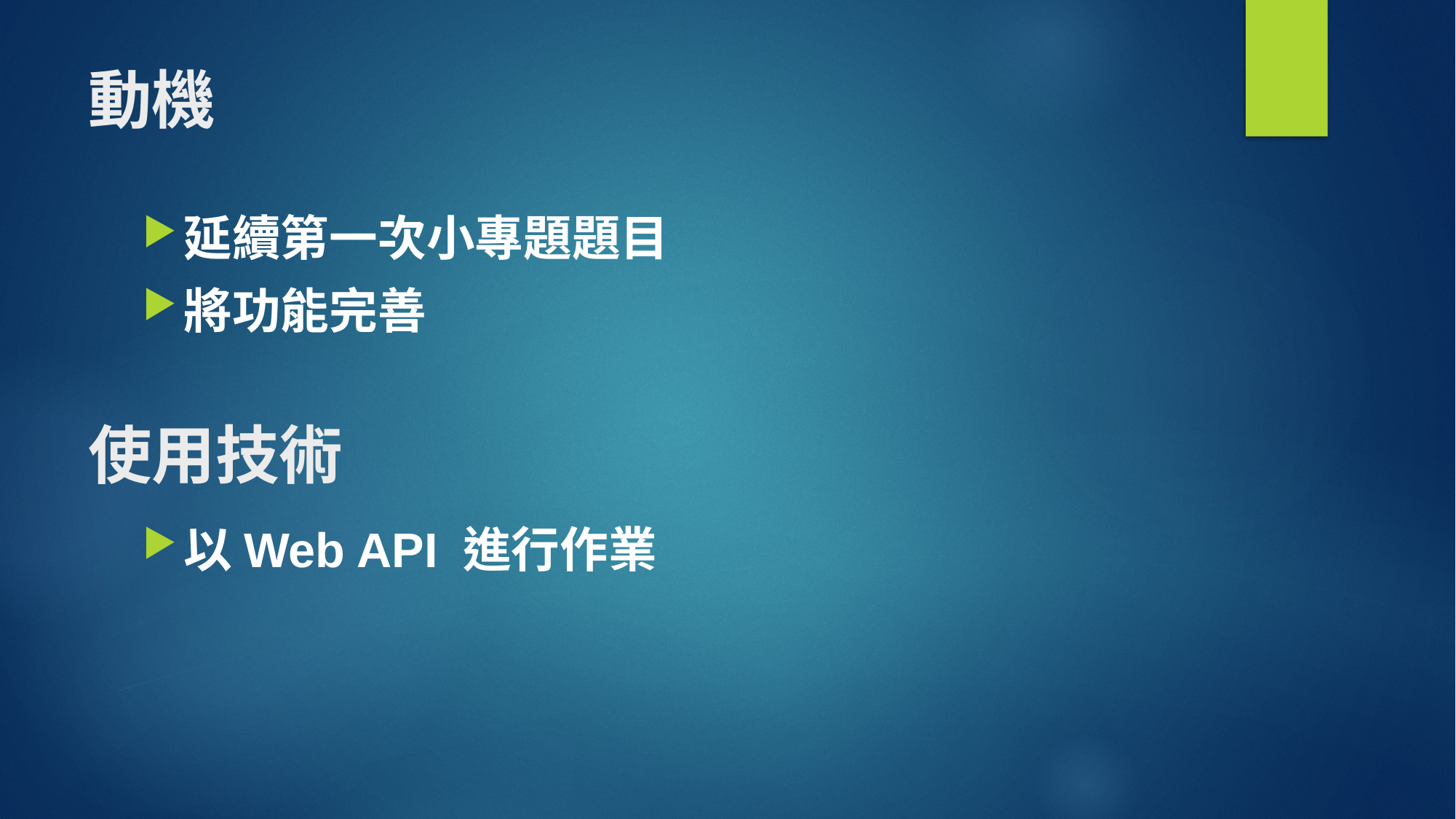

# 動機
延續第一次小專題題目
將功能完善
使用技術
以Web API 進行作業